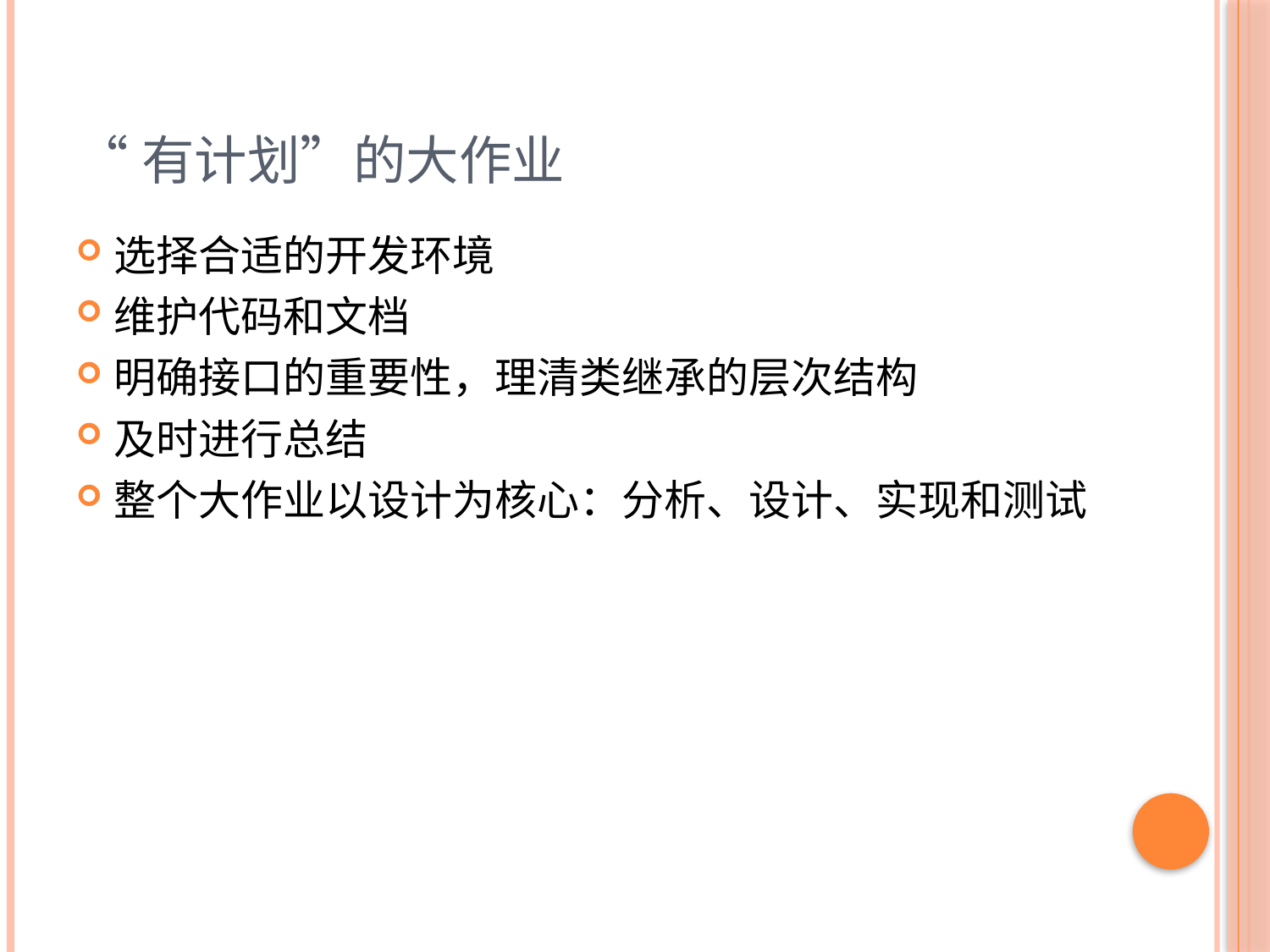

# “有计划”的大作业
选择合适的开发环境
维护代码和文档
明确接口的重要性，理清类继承的层次结构
及时进行总结
整个大作业以设计为核心：分析、设计、实现和测试